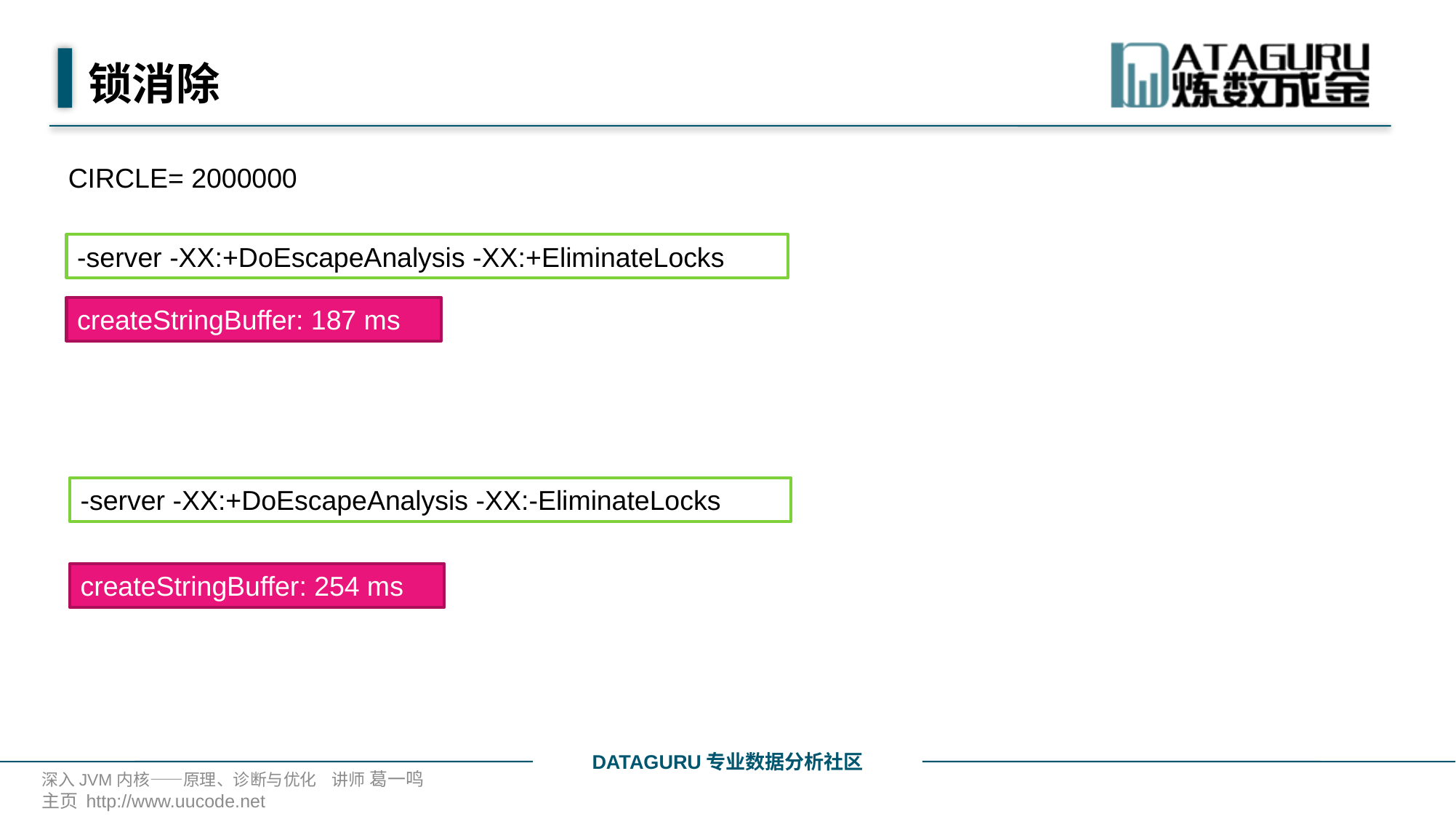

# 锁消除
CIRCLE= 2000000
-server -XX:+DoEscapeAnalysis -XX:+EliminateLocks
createStringBuffer: 187 ms
-server -XX:+DoEscapeAnalysis -XX:-EliminateLocks
createStringBuffer: 254 ms